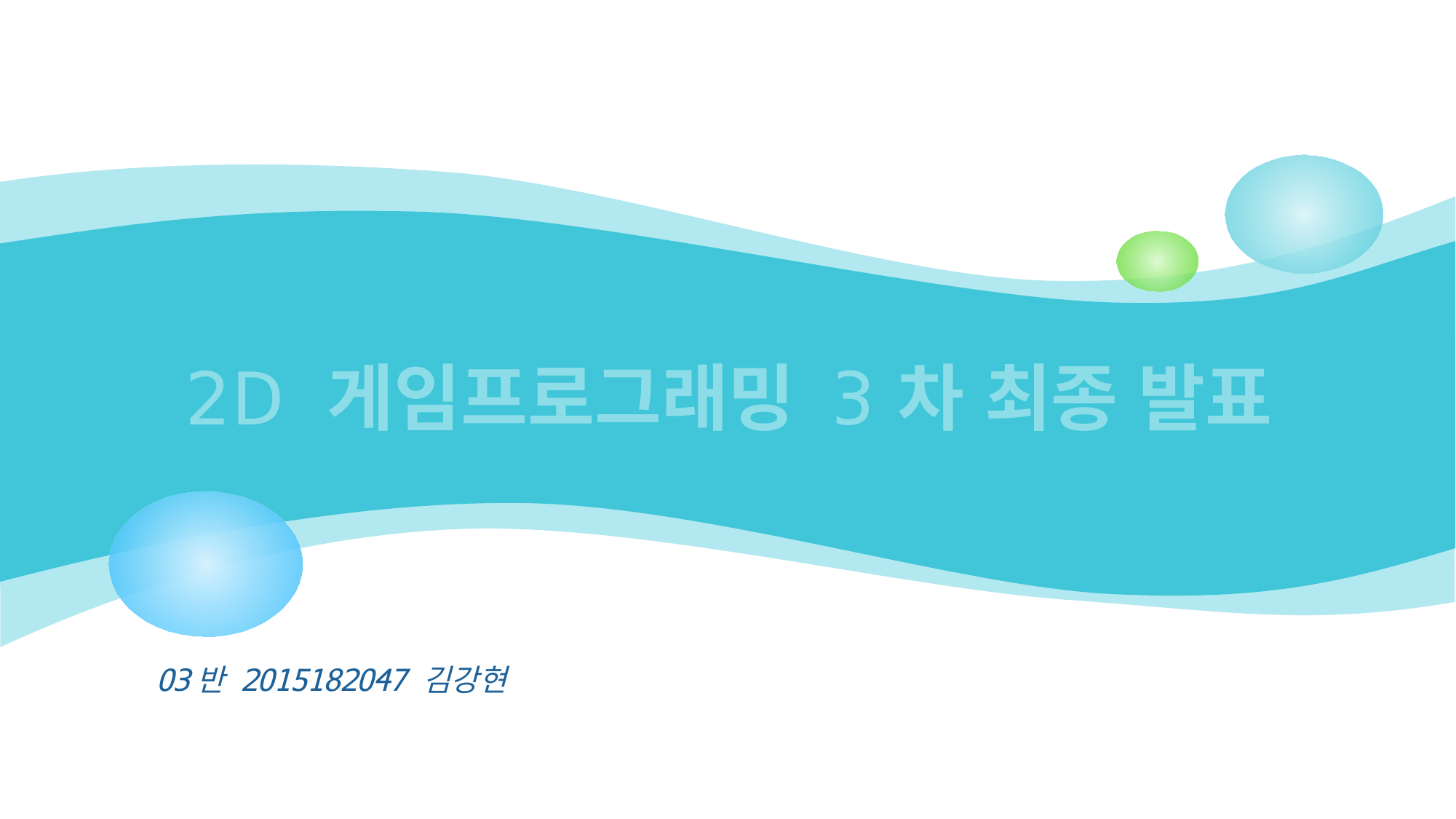

# 2D 게임프로그래밍 3차 최종 발표
03반 2015182047 김강현